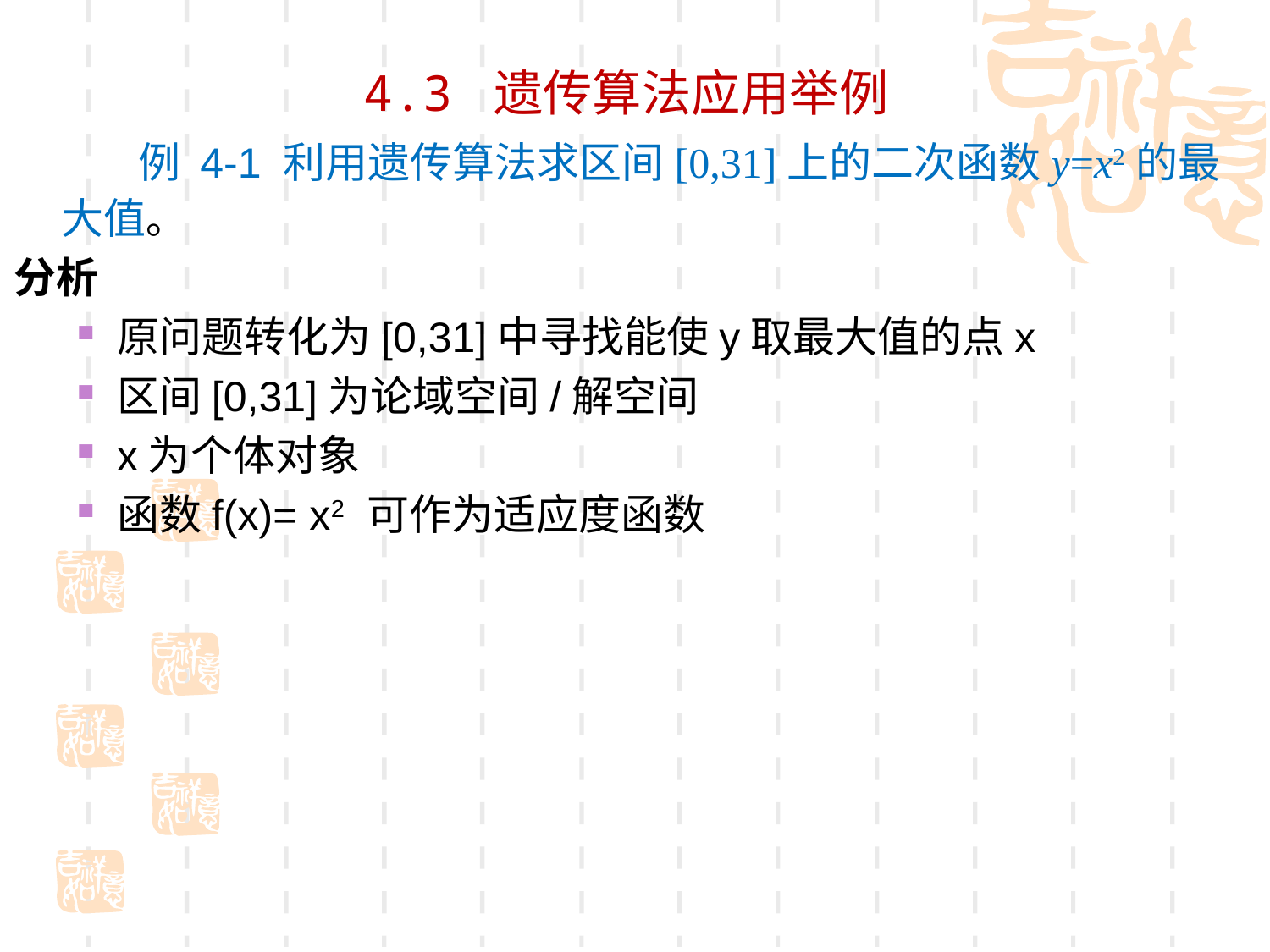

4.3 遗传算法应用举例
            例 4-1 利用遗传算法求区间[0,31]上的二次函数y=x2的最大值。
分析
原问题转化为[0,31]中寻找能使y取最大值的点x
区间[0,31]为论域空间/解空间
x为个体对象
函数f(x)= x2 可作为适应度函数